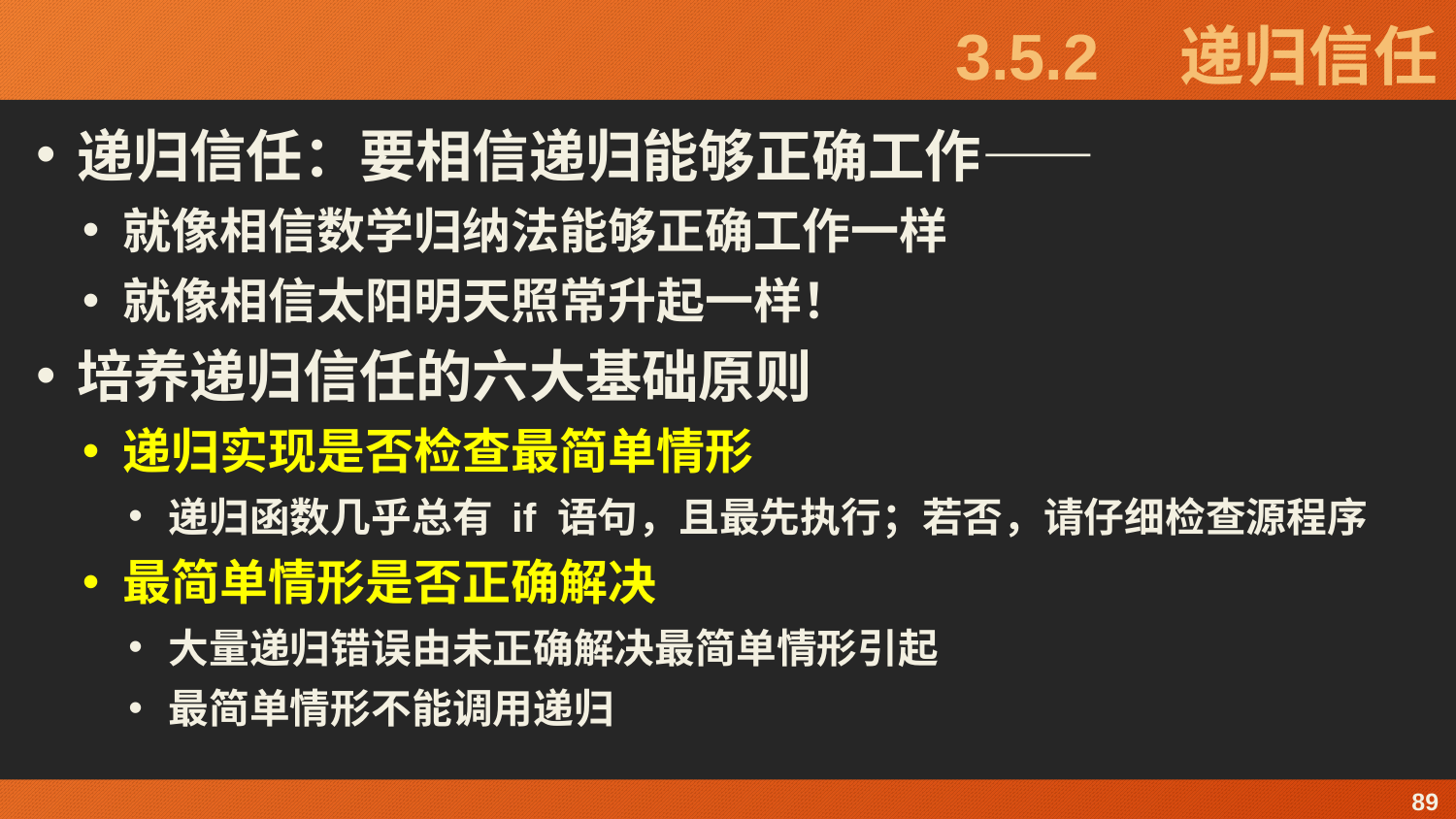

# 3.5.2　递归信任
递归信任：要相信递归能够正确工作——
就像相信数学归纳法能够正确工作一样
就像相信太阳明天照常升起一样！
培养递归信任的六大基础原则
递归实现是否检查最简单情形
递归函数几乎总有 if 语句，且最先执行；若否，请仔细检查源程序
最简单情形是否正确解决
大量递归错误由未正确解决最简单情形引起
最简单情形不能调用递归
89